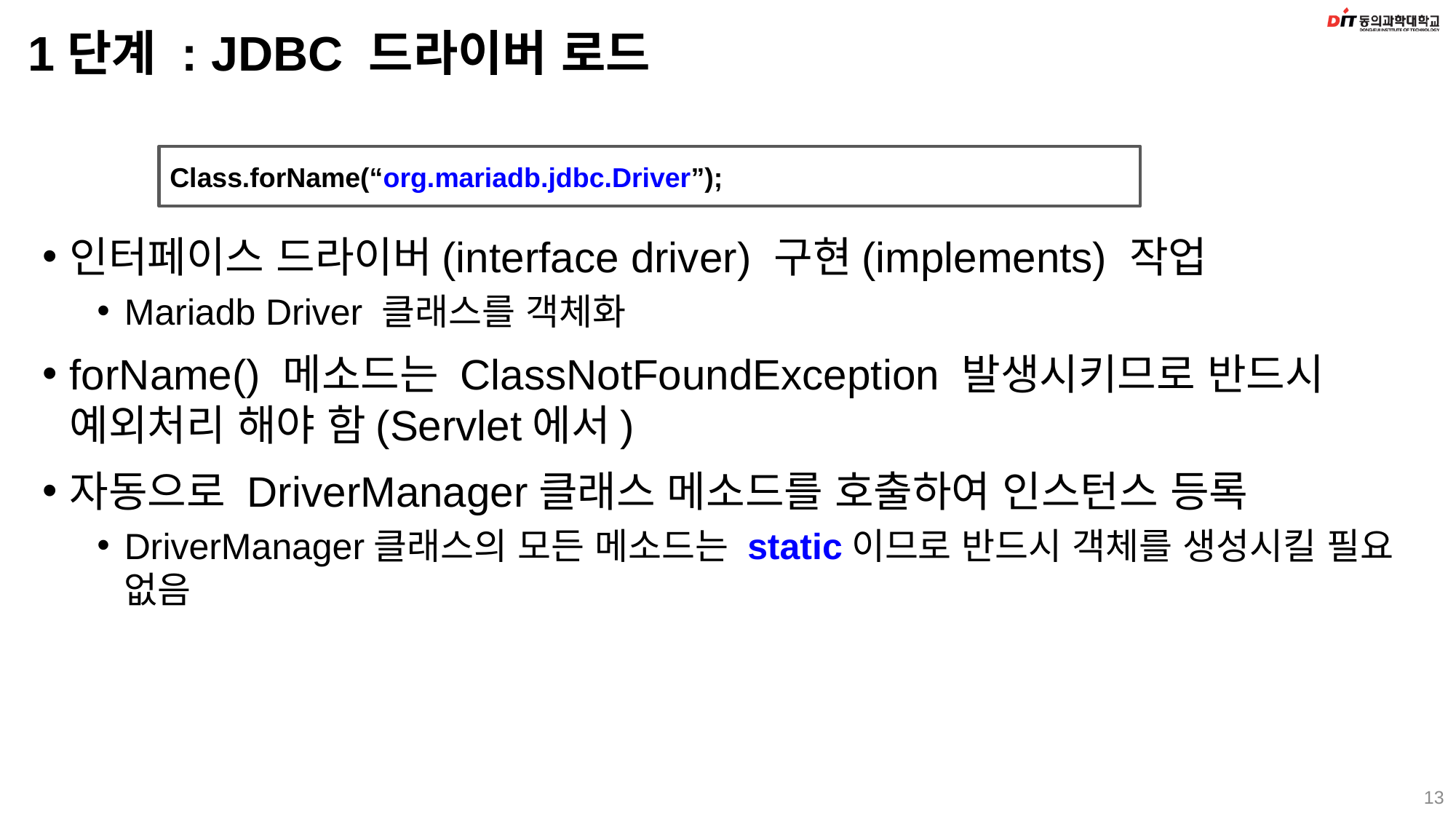

# 1단계 : JDBC 드라이버 로드
Class.forName(“org.mariadb.jdbc.Driver”);
인터페이스 드라이버(interface driver) 구현(implements) 작업
Mariadb Driver 클래스를 객체화
forName() 메소드는 ClassNotFoundException 발생시키므로 반드시 예외처리 해야 함(Servlet에서)
자동으로 DriverManager클래스 메소드를 호출하여 인스턴스 등록
DriverManager클래스의 모든 메소드는 static이므로 반드시 객체를 생성시킬 필요 없음

13